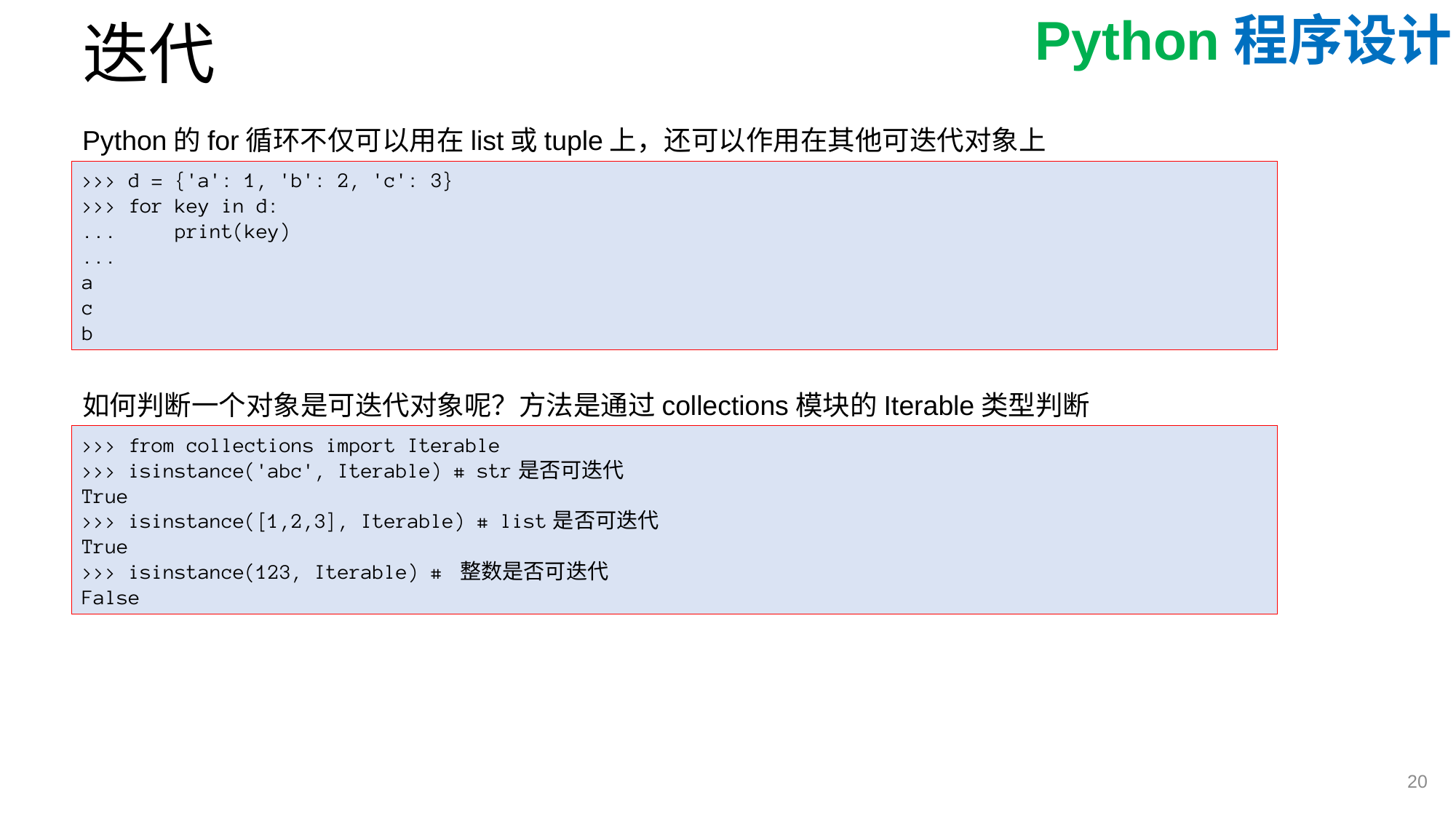

# 迭代
Python的for循环不仅可以用在list或tuple上，还可以作用在其他可迭代对象上
>>> d = {'a': 1, 'b': 2, 'c': 3}
>>> for key in d:
...     print(key)
...
a
c
b
如何判断一个对象是可迭代对象呢？方法是通过collections模块的Iterable类型判断
>>> from collections import Iterable
>>> isinstance('abc', Iterable) # str是否可迭代
True
>>> isinstance([1,2,3], Iterable) # list是否可迭代
True
>>> isinstance(123, Iterable) # 整数是否可迭代
False
20